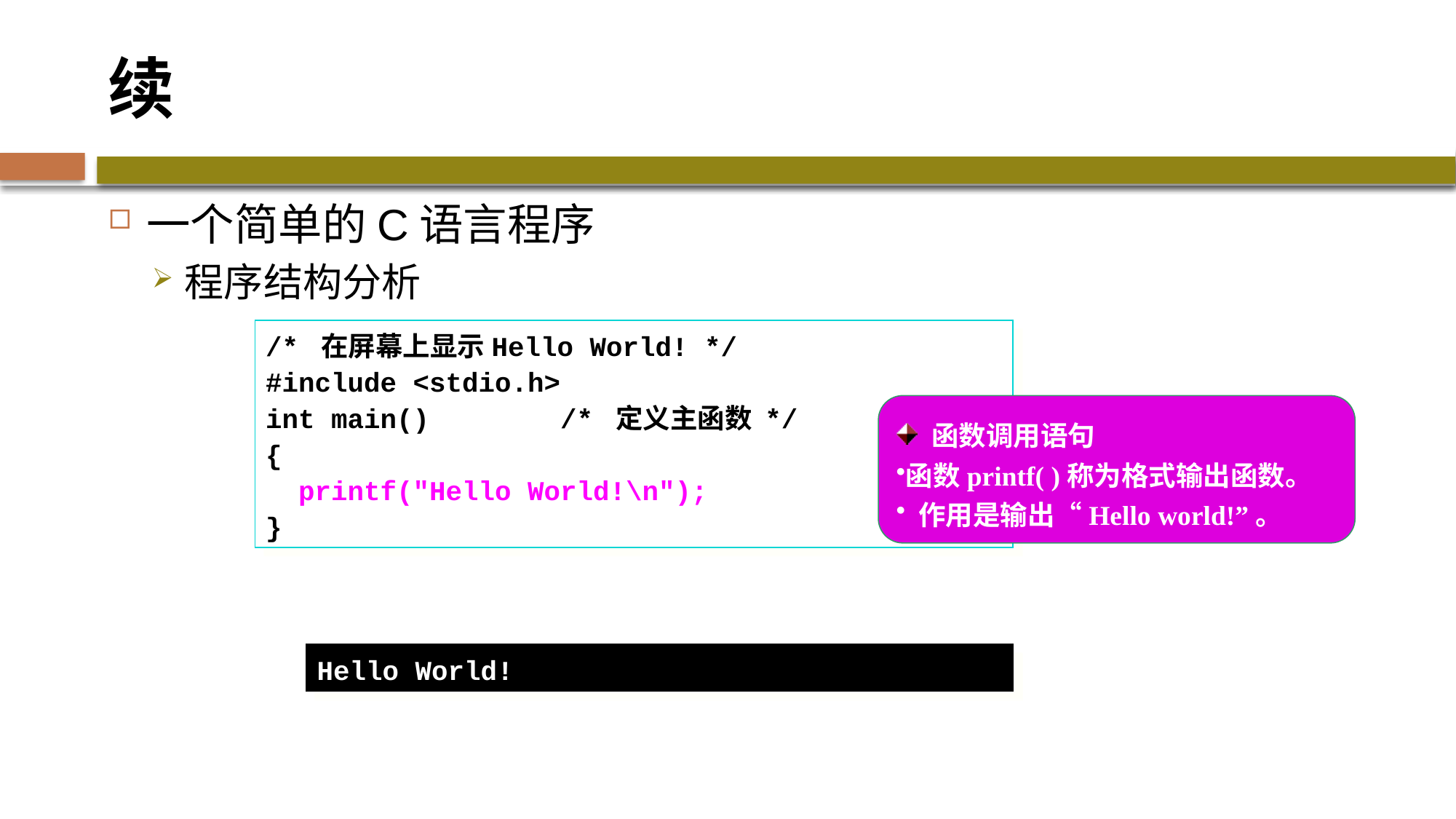

# 续
一个简单的C语言程序
程序结构分析
/* 在屏幕上显示Hello World! */
#include <stdio.h>
int main()        /* 定义主函数 */
{
  printf("Hello World!\n");
}
 函数调用语句
函数printf( )称为格式输出函数。
 作用是输出“Hello world!”。
Hello World!